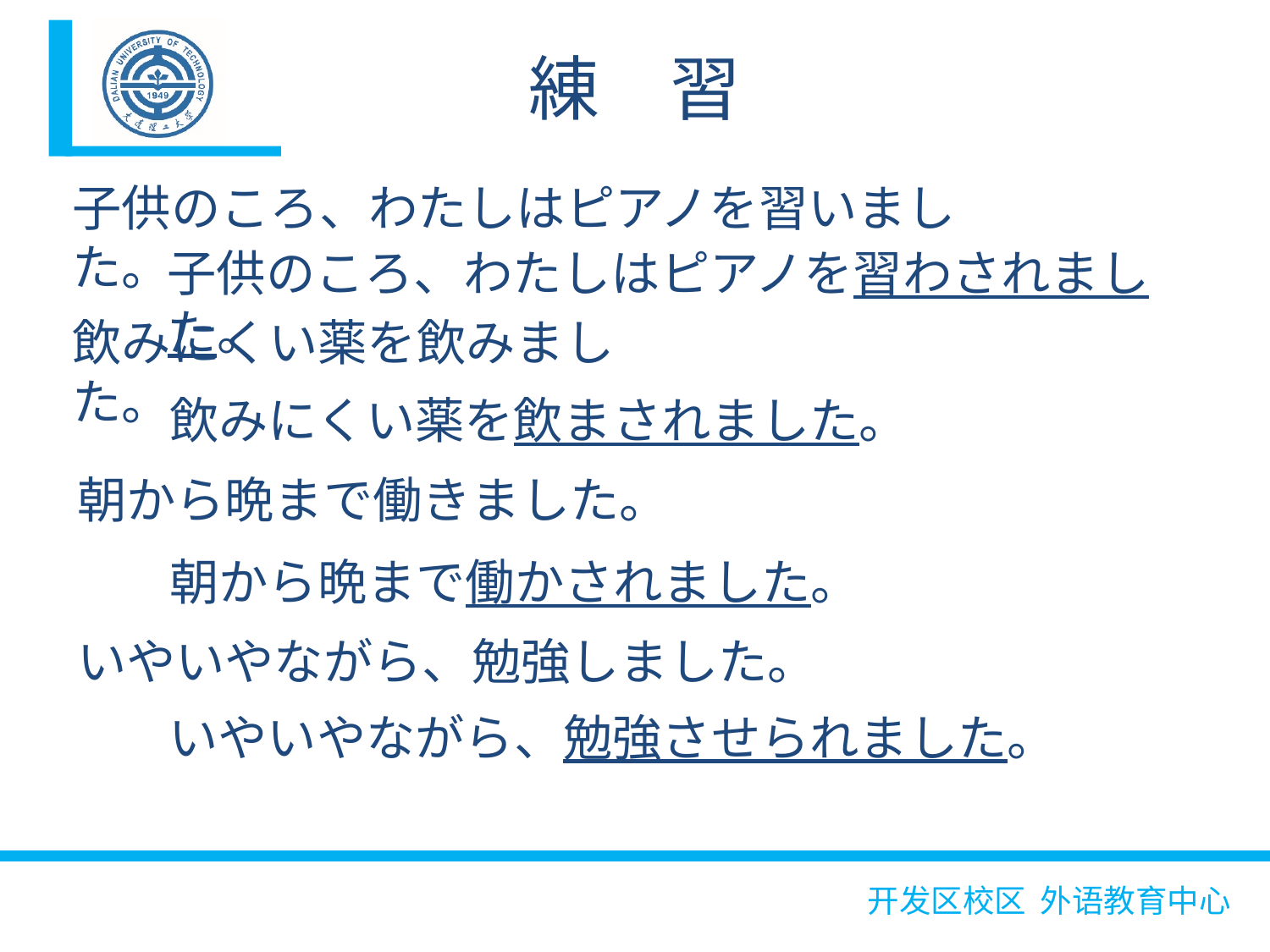

練　習
子供のころ、わたしはピアノを習いました。
子供のころ、わたしはピアノを習わされました。
飲みにくい薬を飲みました。
飲みにくい薬を飲まされました。
朝から晩まで働きました。
朝から晩まで働かされました。
いやいやながら、勉強しました。
いやいやながら、勉強させられました。